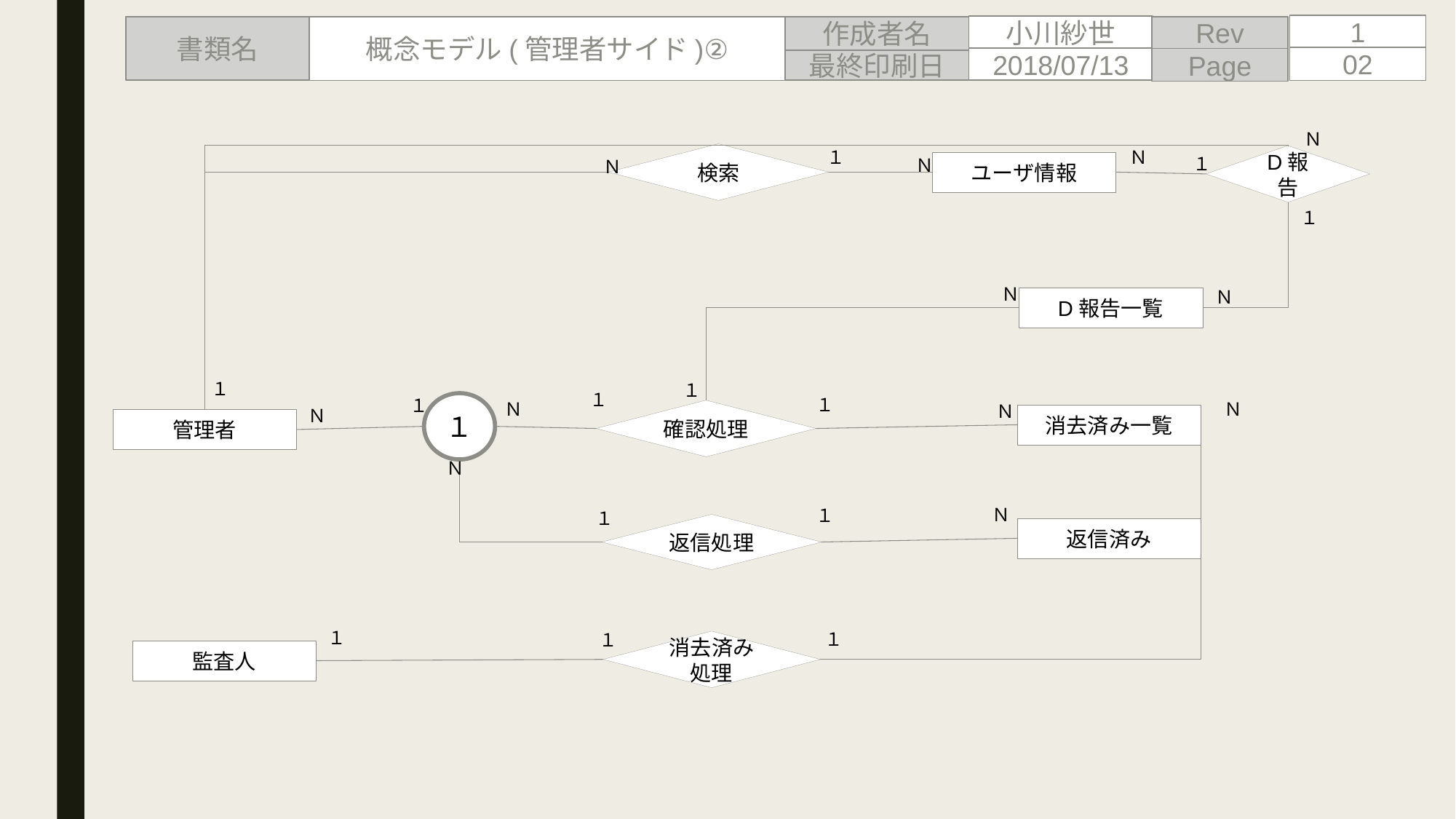

1
小川紗世
Rev
作成者名
概念モデル(管理者サイド)②
書類名
02
2018/07/13
Page
最終印刷日
Ｎ
１
Ｎ
検索
D報告
１
Ｎ
Ｎ
ユーザ情報
１
Ｎ
Ｎ
D報告一覧
１
１
１
１
１
１
Ｎ
Ｎ
Ｎ
確認処理
Ｎ
消去済み一覧
管理者
Ｎ
１
１
Ｎ
返信処理
返信済み
１
１
１
消去済み処理
監査人